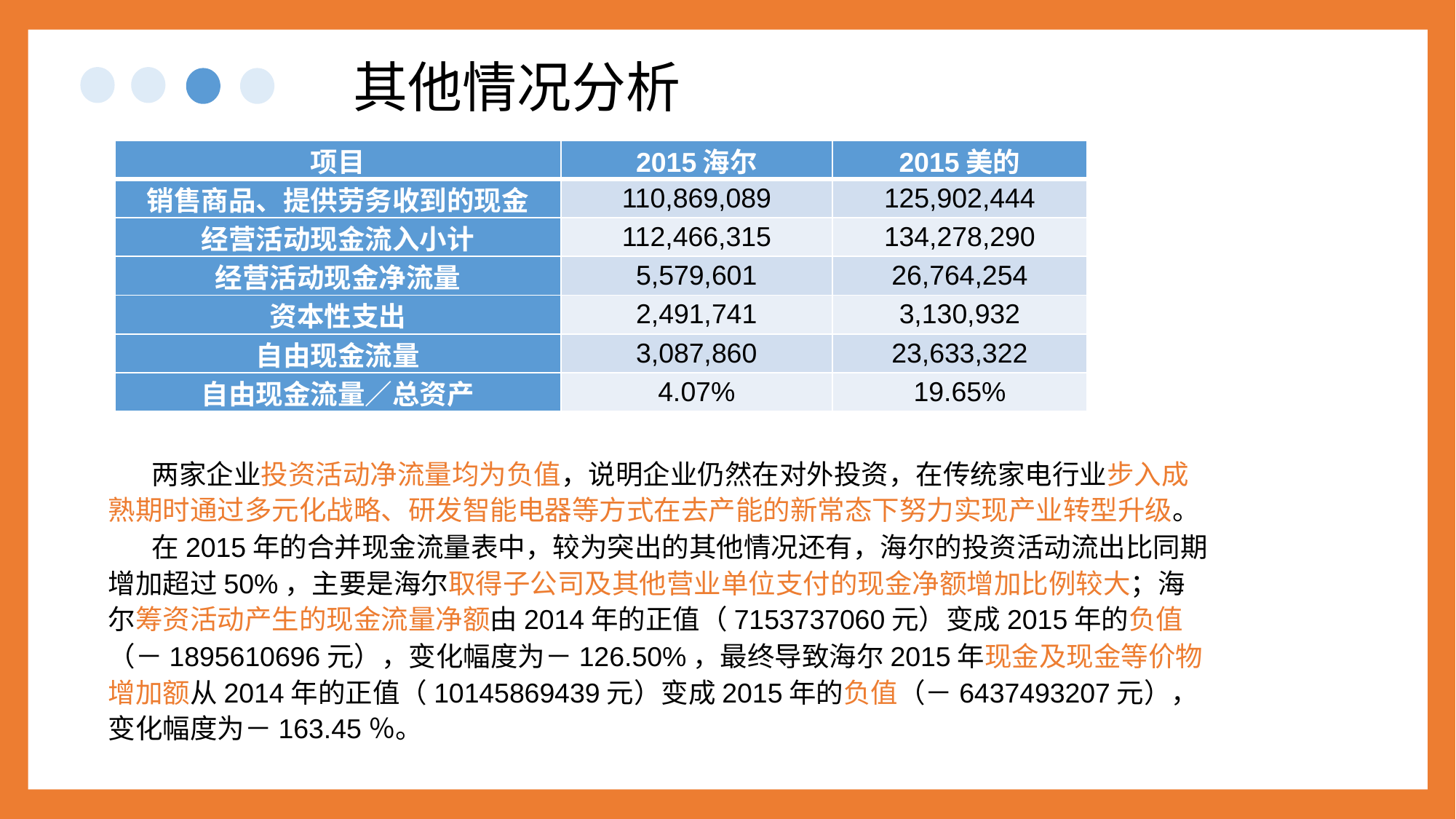

其他情况分析

| 项目 | 2015海尔 | 2015美的 |
| --- | --- | --- |
| 销售商品、提供劳务收到的现金 | 110,869,089 | 125,902,444 |
| 经营活动现金流入小计 | 112,466,315 | 134,278,290 |
| 经营活动现金净流量 | 5,579,601 | 26,764,254 |
| 资本性支出 | 2,491,741 | 3,130,932 |
| 自由现金流量 | 3,087,860 | 23,633,322 |
| 自由现金流量／总资产 | 4.07% | 19.65% |
      两家企业投资活动净流量均为负值，说明企业仍然在对外投资，在传统家电行业步入成熟期时通过多元化战略、研发智能电器等方式在去产能的新常态下努力实现产业转型升级。
      在2015年的合并现金流量表中，较为突出的其他情况还有，海尔的投资活动流出比同期增加超过50%，主要是海尔取得子公司及其他营业单位支付的现金净额增加比例较大；海尔筹资活动产生的现金流量净额由2014年的正值（7153737060元）变成2015年的负值（－1895610696元），变化幅度为－126.50%，最终导致海尔2015年现金及现金等价物增加额从2014年的正值（10145869439元）变成2015年的负值（－6437493207元），变化幅度为－163.45％。